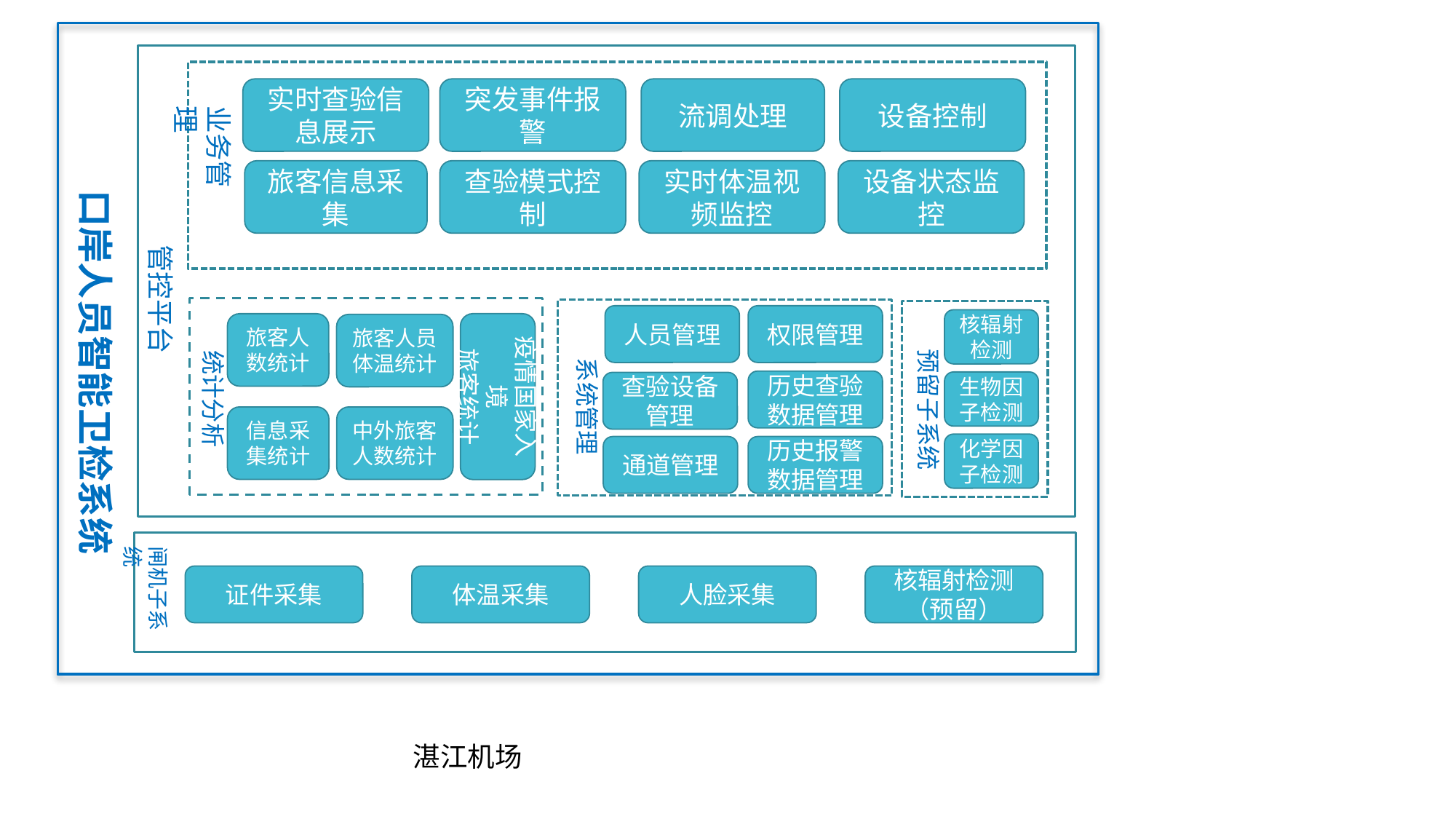

实时查验信息展示
突发事件报警
流调处理
设备控制
业务管理
旅客信息采集
查验模式控制
实时体温视频监控
设备状态监控
口岸人员智能卫检系统
管控平台

人员管理
权限管理
核辐射检测
旅客人数统计
疫情国家入境
旅客统计
旅客人员体温统计
预留子系统
统计分析
系统管理
历史查验数据管理
生物因子检测
查验设备管理
信息采集统计
中外旅客人数统计
化学因子检测
通道管理
历史报警数据管理

闸机子系统
证件采集
体温采集
人脸采集
核辐射检测（预留）
湛江机场